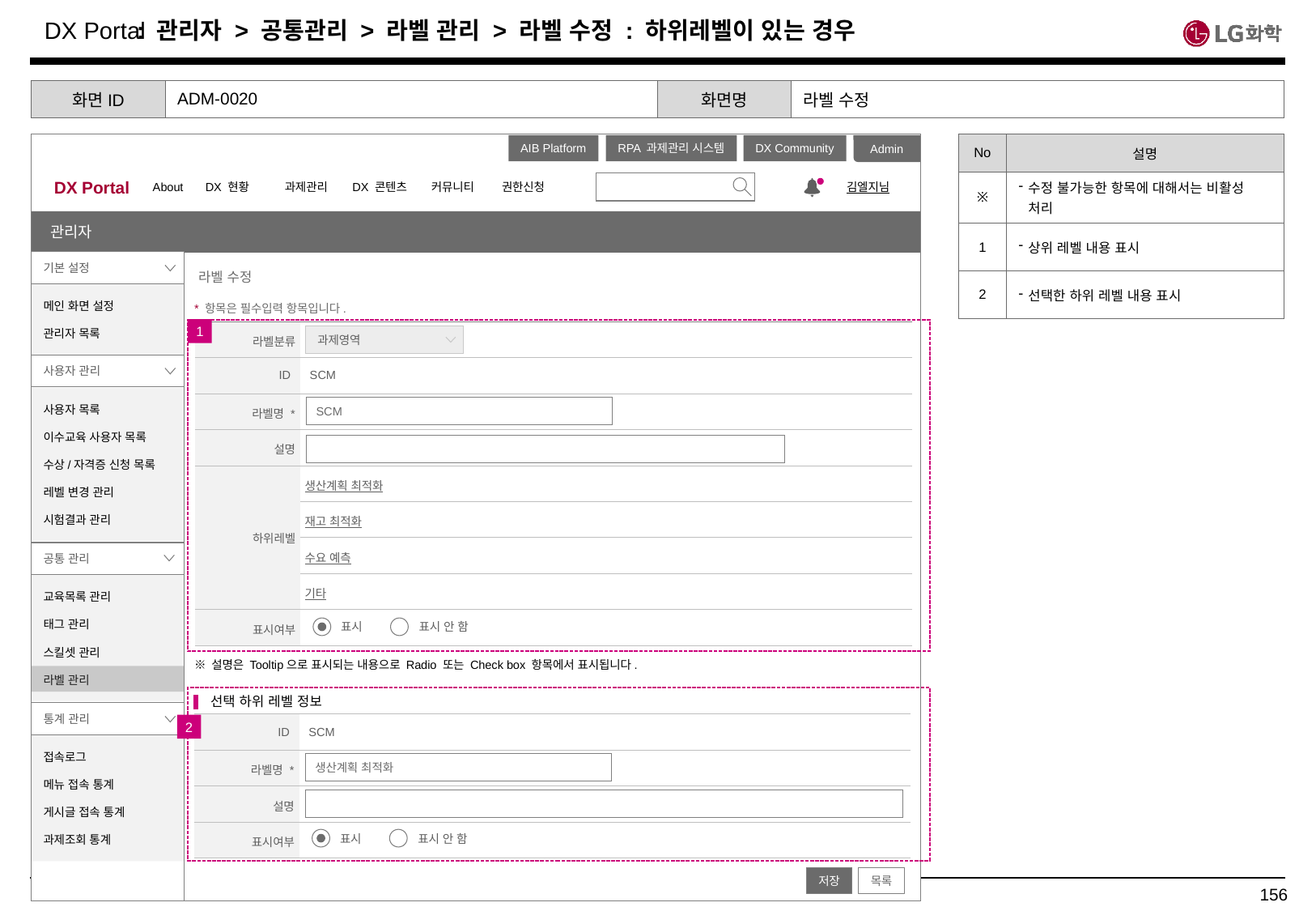

: 관리자 > 공통관리 > 라벨 관리 > 라벨 수정 : 하위레벨이 있는 경우
| 화면ID | ADM-0020 | 화면명 | 라벨 수정 |
| --- | --- | --- | --- |
랍
| No | 설명 |
| --- | --- |
| ※ | 수정 불가능한 항목에 대해서는 비활성 처리 |
| 1 | 상위 레벨 내용 표시 |
| 2 | 선택한 하위 레벨 내용 표시 |

Admin
DX Portal

About
DX 현황
과제관리
DX 콘텐츠
커뮤니티
권한신청
김엘지님

AIB Platform
RPA 과제관리 시스템
DX Community

관리자

기본 설정

라벨 수정
메인 화면 설정
관리자 목록

* 항목은 필수입력 항목입니다.
1

| 라벨분류 |  |
| --- | --- |
| ID | SCM |
| 라벨명 \* |  |
| 설명 |  |
| 하위레벨 | 생산계획 최적화 |
|  | 재고 최적화 |
|  | 수요 예측 |
|  | 기타 |
| 표시여부 |  |
과제영역

사용자 관리

사용자 목록
이수교육 사용자 목록
수상/자격증 신청 목록
레벨 변경 관리
시험결과 관리

SCM

공통 관리

교육목록 관리
태그 관리
스킬셋 관리
라벨 관리

표시

표시 안 함

※ 설명은 Tooltip으로 표시되는 내용으로 Radio 또는 Check box 항목에서 표시됩니다.
선택 하위 레벨 정보

통계 관리

| ID | SCM |
| --- | --- |
| 라벨명 \* |  |
| 설명 |  |
| 표시여부 |  |
2
접속로그
메뉴 접속 통계
게시글 접속 통계
과제조회 통계

생산계획 최적화

표시

표시 안 함

저장
목록